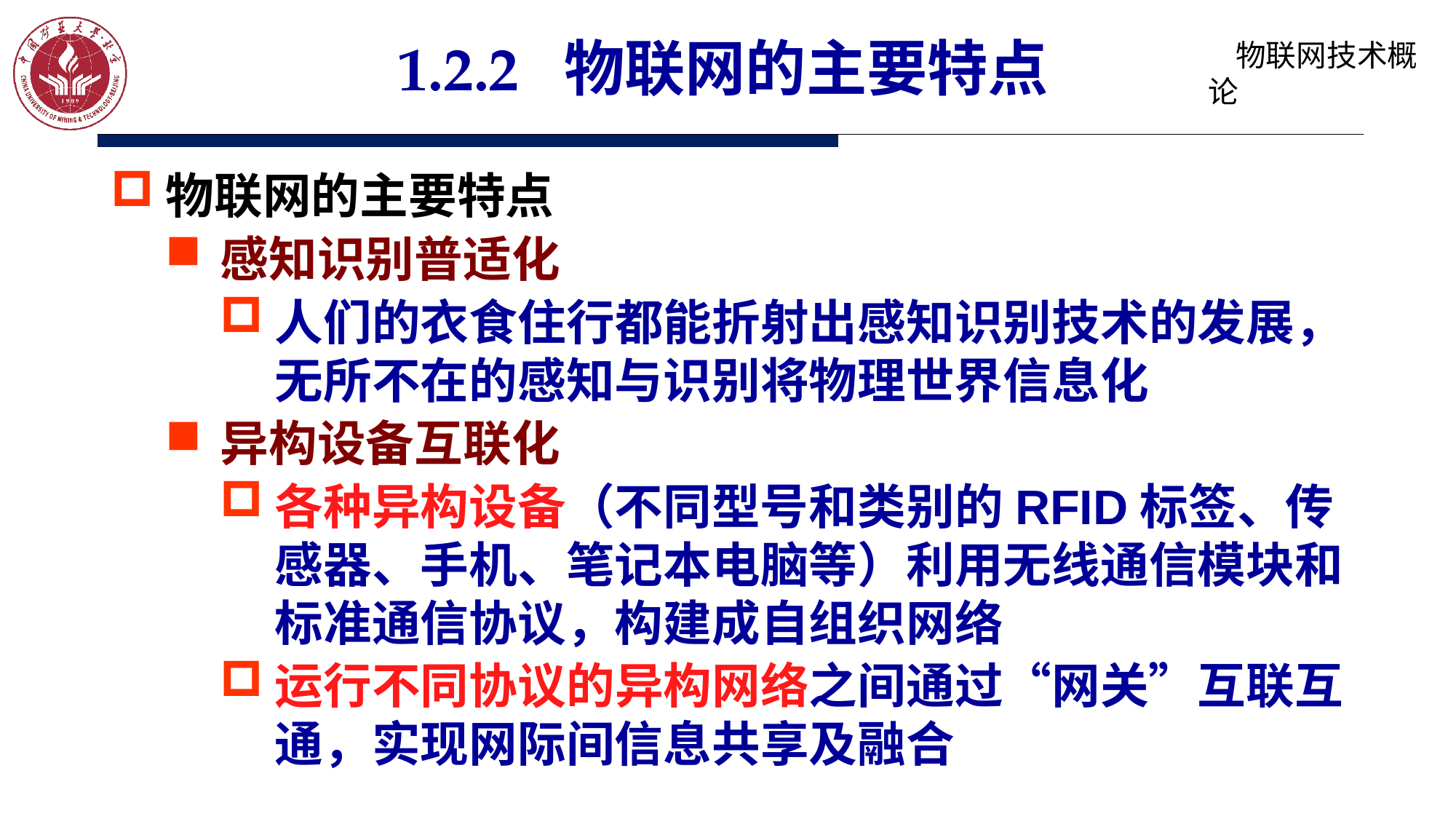

# 1.2.2  物联网的主要特点
物联网的主要特点
感知识别普适化
人们的衣食住行都能折射出感知识别技术的发展，无所不在的感知与识别将物理世界信息化
异构设备互联化
各种异构设备（不同型号和类别的RFID标签、传感器、手机、笔记本电脑等）利用无线通信模块和标准通信协议，构建成自组织网络
运行不同协议的异构网络之间通过“网关”互联互通，实现网际间信息共享及融合